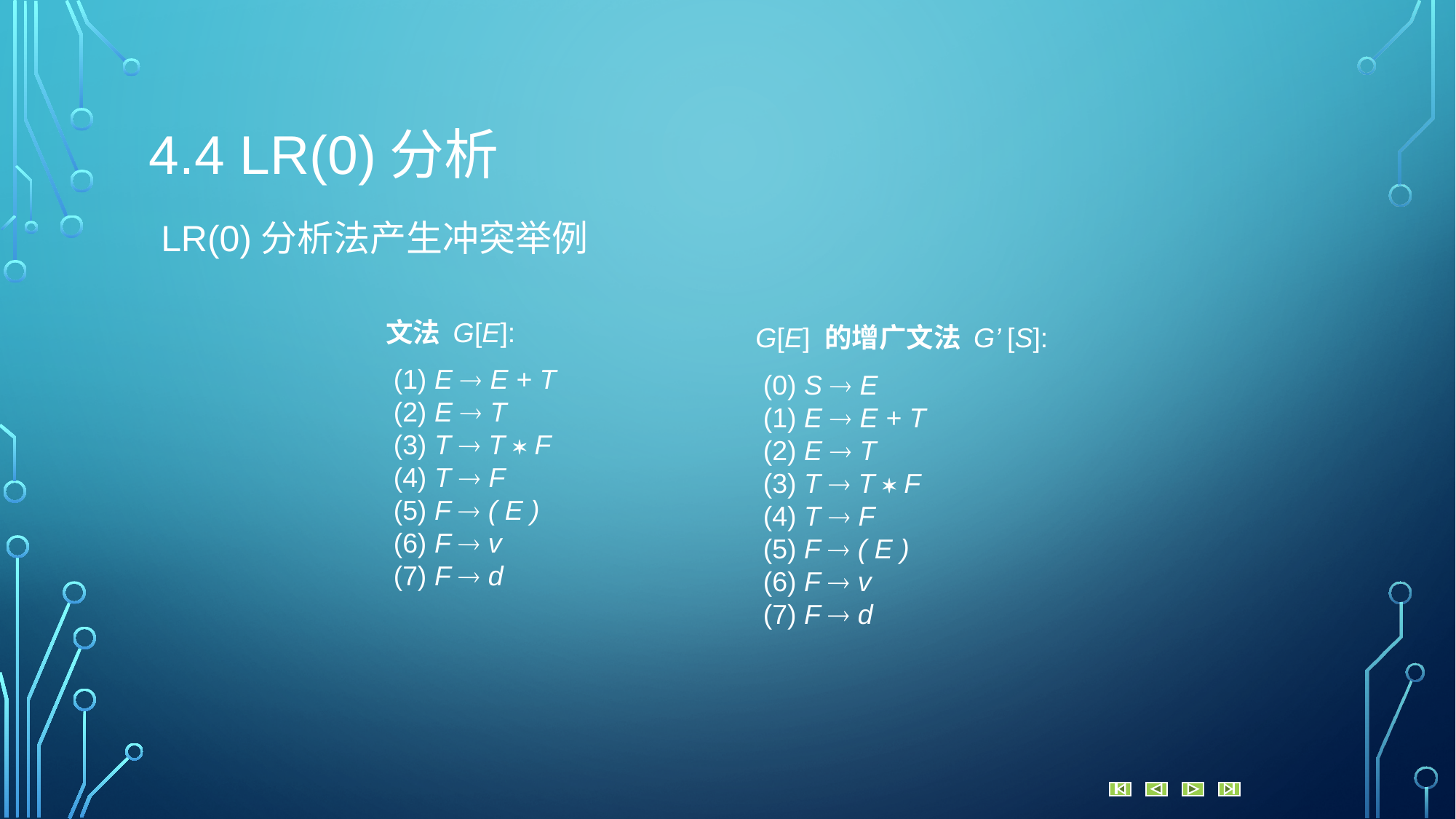

4.4 LR(0)分析
LR(0)分析法产生冲突举例
文法 G[E]:

 (1) E → E + T
 (2) E → T
 (3) T → T ∗ F
 (4) T → F
 (5) F → ( E )
 (6) F → v
 (7) F → d
G[E] 的增广文法 G’ [S]:

 (0) S → E
 (1) E → E + T
 (2) E → T
 (3) T → T ∗ F
 (4) T → F
 (5) F → ( E )
 (6) F → v
 (7) F → d